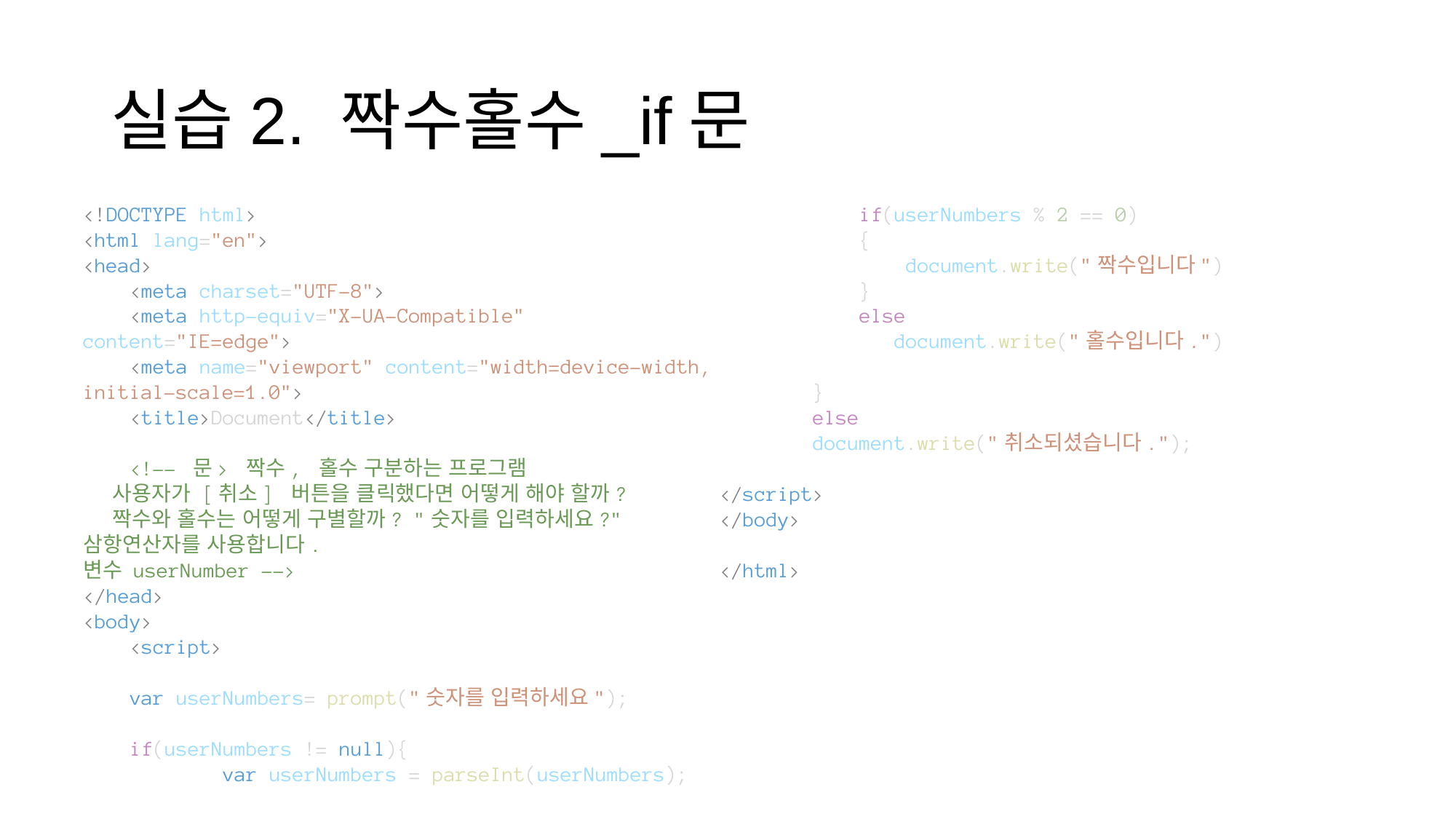

# 실습2. 짝수홀수_if문
<!DOCTYPE html>
<html lang="en">
<head>
    <meta charset="UTF-8">
    <meta http-equiv="X-UA-Compatible" content="IE=edge">
    <meta name="viewport" content="width=device-width, initial-scale=1.0">
    <title>Document</title>
    <!-- 문> 짝수, 홀수 구분하는 프로그램
    사용자가 [취소] 버튼을 클릭했다면 어떻게 해야 할까?
    짝수와 홀수는 어떻게 구별할까? "숫자를 입력하세요?" 삼항연산자를 사용합니다.
변수 userNumber -->
</head>
<body>
    <script>
    var userNumbers= prompt("숫자를 입력하세요");
    if(userNumbers != null){
            var userNumbers = parseInt(userNumbers);
            if(userNumbers % 2 == 0)
            {
                document.write("짝수입니다")
            }
            else
               document.write("홀수입니다.")
        }
        else
        document.write("취소되셨습니다.");
</script>
</body>
</html>